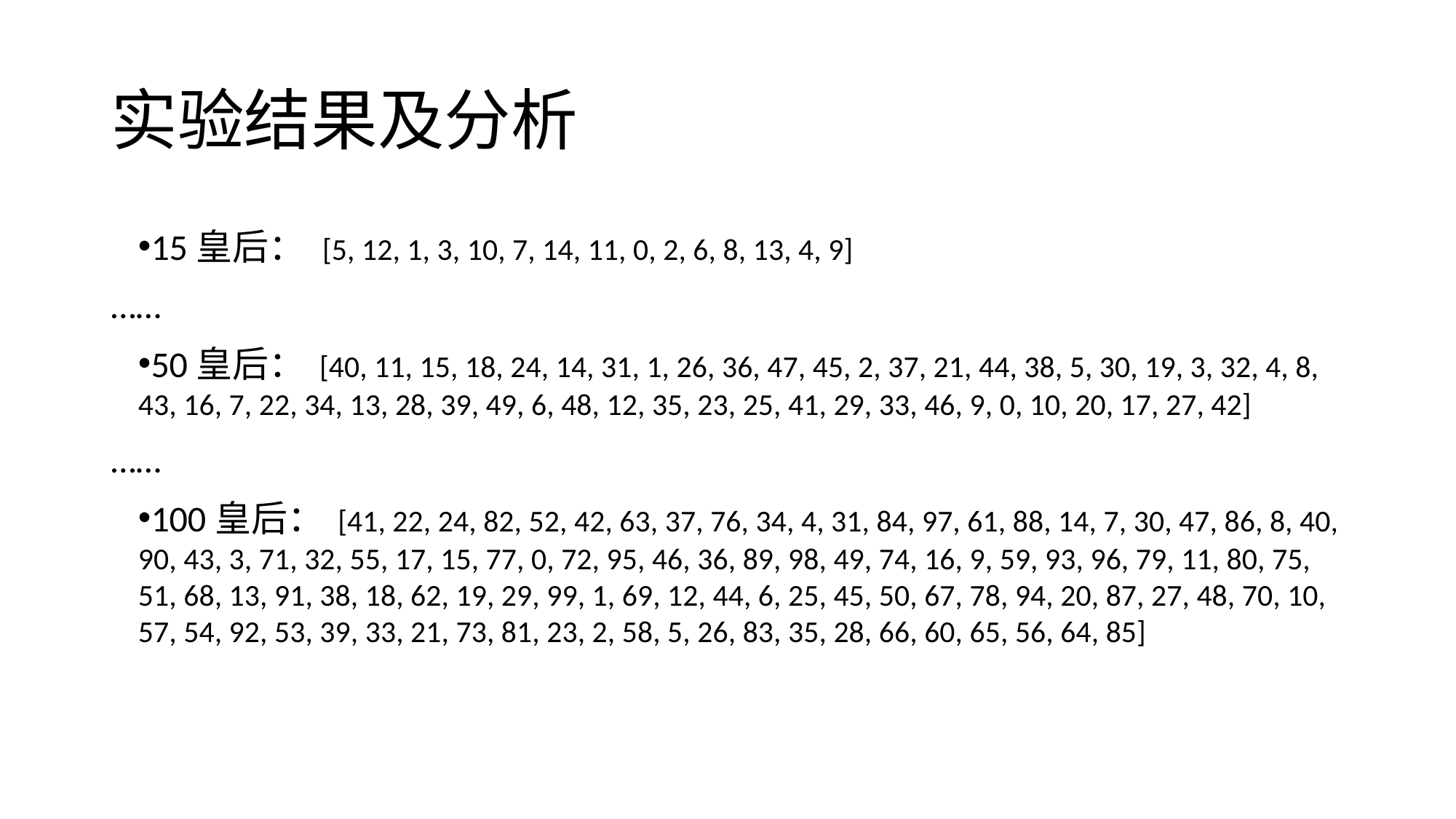

# 实验结果及分析
15皇后： [5, 12, 1, 3, 10, 7, 14, 11, 0, 2, 6, 8, 13, 4, 9]
……
50皇后： [40, 11, 15, 18, 24, 14, 31, 1, 26, 36, 47, 45, 2, 37, 21, 44, 38, 5, 30, 19, 3, 32, 4, 8, 43, 16, 7, 22, 34, 13, 28, 39, 49, 6, 48, 12, 35, 23, 25, 41, 29, 33, 46, 9, 0, 10, 20, 17, 27, 42]
……
100皇后： [41, 22, 24, 82, 52, 42, 63, 37, 76, 34, 4, 31, 84, 97, 61, 88, 14, 7, 30, 47, 86, 8, 40, 90, 43, 3, 71, 32, 55, 17, 15, 77, 0, 72, 95, 46, 36, 89, 98, 49, 74, 16, 9, 59, 93, 96, 79, 11, 80, 75, 51, 68, 13, 91, 38, 18, 62, 19, 29, 99, 1, 69, 12, 44, 6, 25, 45, 50, 67, 78, 94, 20, 87, 27, 48, 70, 10, 57, 54, 92, 53, 39, 33, 21, 73, 81, 23, 2, 58, 5, 26, 83, 35, 28, 66, 60, 65, 56, 64, 85]